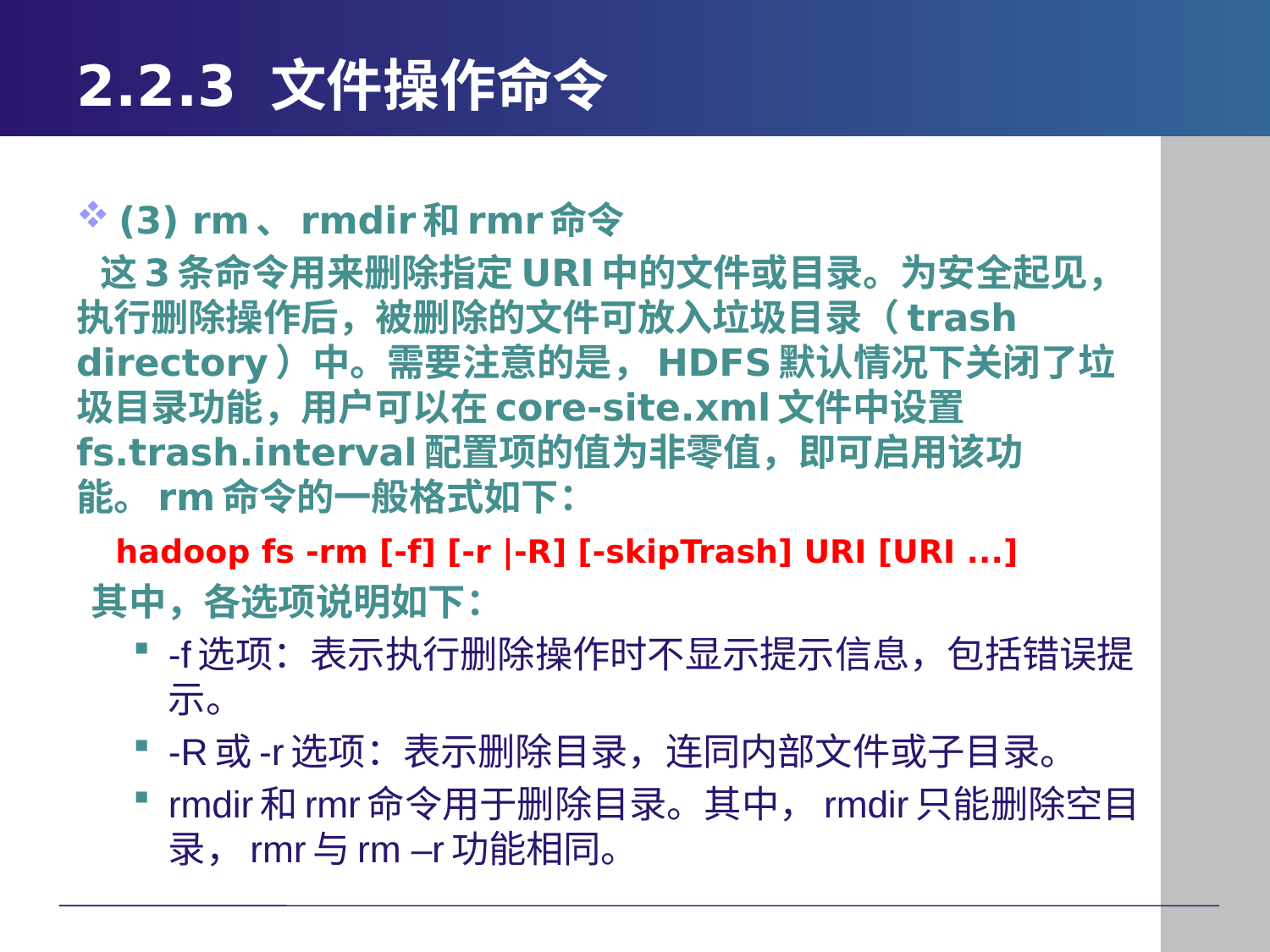

# 2.2.3 文件操作命令
(3) rm、rmdir和rmr命令
  这3条命令用来删除指定URI中的文件或目录。为安全起见，执行删除操作后，被删除的文件可放入垃圾目录（trash directory）中。需要注意的是，HDFS默认情况下关闭了垃圾目录功能，用户可以在core-site.xml文件中设置fs.trash.interval配置项的值为非零值，即可启用该功能。rm命令的一般格式如下：
   hadoop fs -rm [-f] [-r |-R] [-skipTrash] URI [URI ...]
 其中，各选项说明如下：
-f选项：表示执行删除操作时不显示提示信息，包括错误提示。
-R或-r选项：表示删除目录，连同内部文件或子目录。
rmdir和rmr命令用于删除目录。其中，rmdir只能删除空目录，rmr与rm –r功能相同。